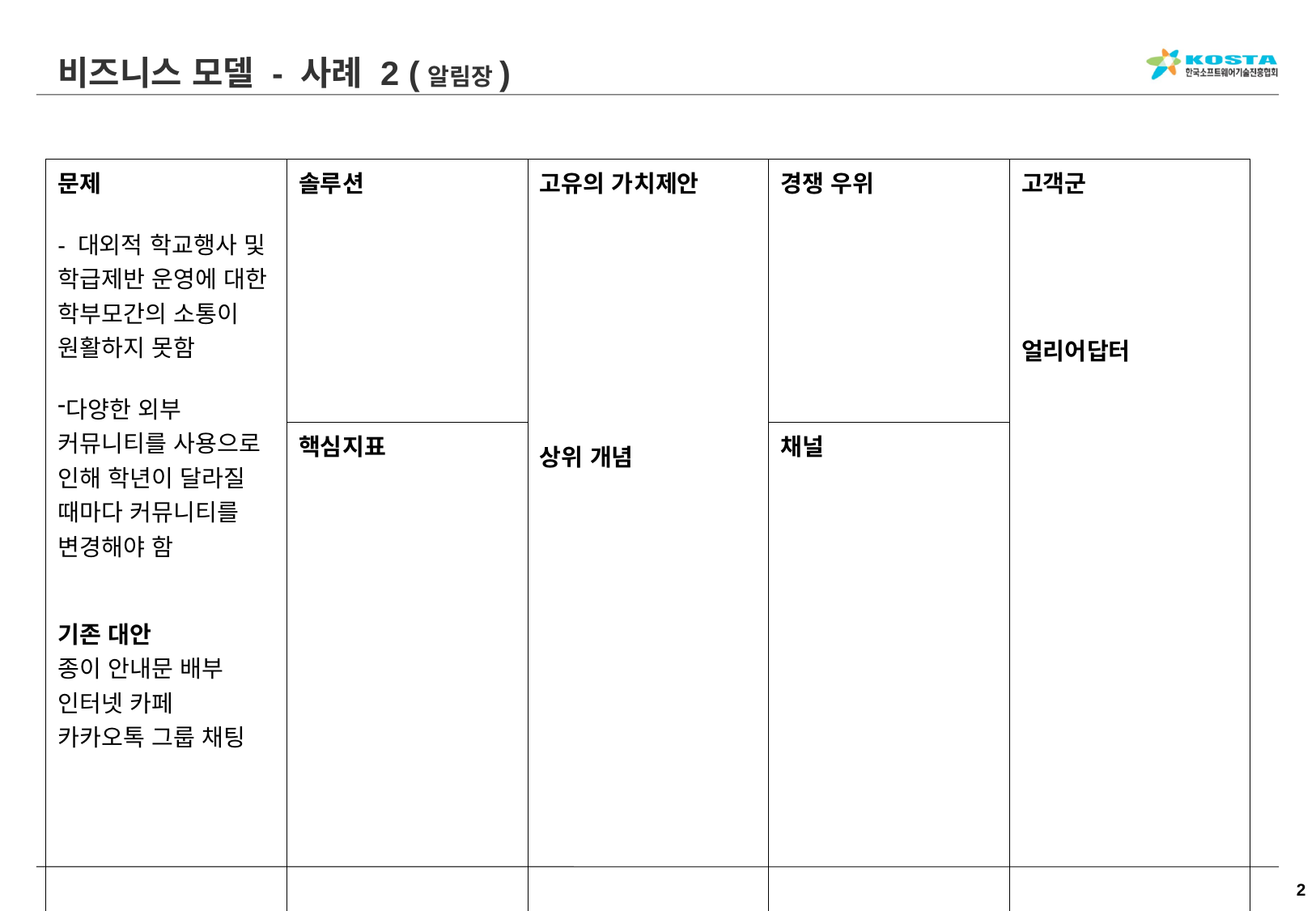

# 비즈니스 모델 - 사례 2 (알림장)
| 문제 - 대외적 학교행사 및 학급제반 운영에 대한 학부모간의 소통이 원활하지 못함 다양한 외부 커뮤니티를 사용으로 인해 학년이 달라질 때마다 커뮤니티를 변경해야 함 기존 대안 종이 안내문 배부 인터넷 카페 카카오톡 그룹 채팅 | 솔루션 | 고유의 가치제안 상위 개념 |  | 경쟁 우위 | 고객군 얼리어답터 |
| --- | --- | --- | --- | --- | --- |
|  | 핵심지표 |  |  | 채널 |  |
| 비용구조 |  |  | 수익원 |  |  |